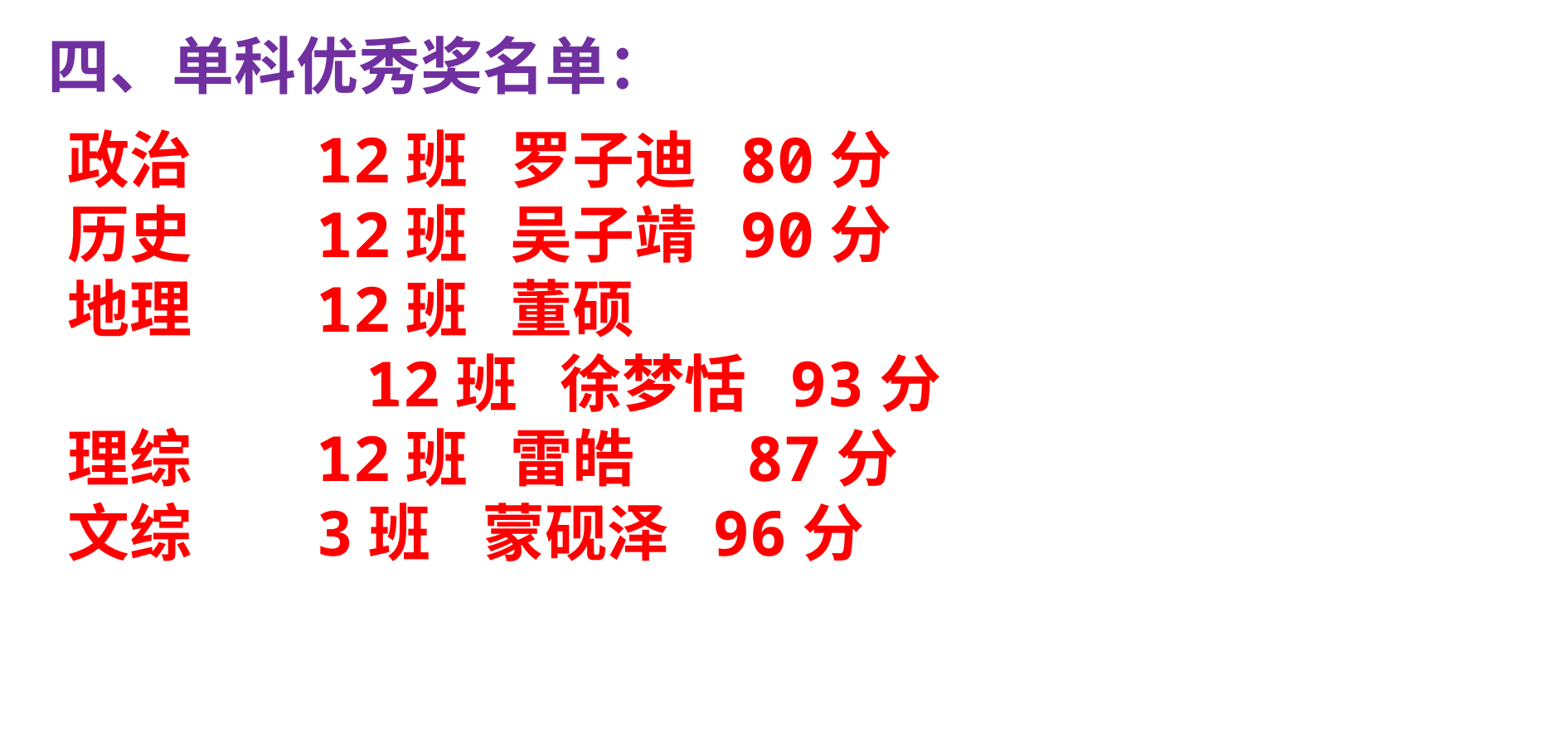

四、单科优秀奖名单：
政治	12班   罗子迪  80分
历史	12班   吴子靖  90分
地理	12班   董硕
        12班   徐梦恬  93分
理综	12班   雷皓	   87分
文综	3班	   蒙砚泽  96分